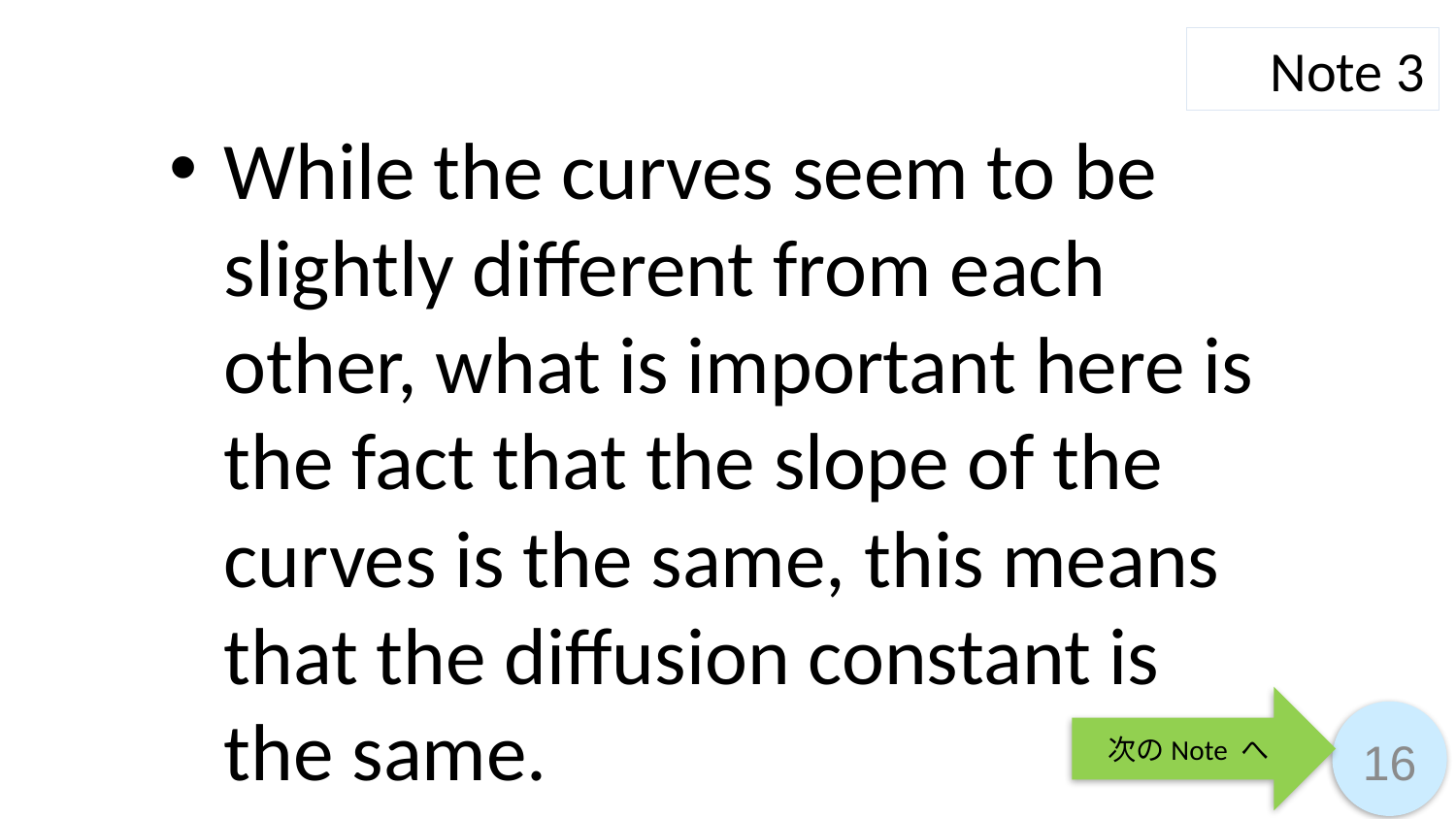

Note 3
While the curves seem to be slightly different from each other, what is important here is the fact that the slope of the curves is the same, this means that the diffusion constant is the same.
次のNote へ
16